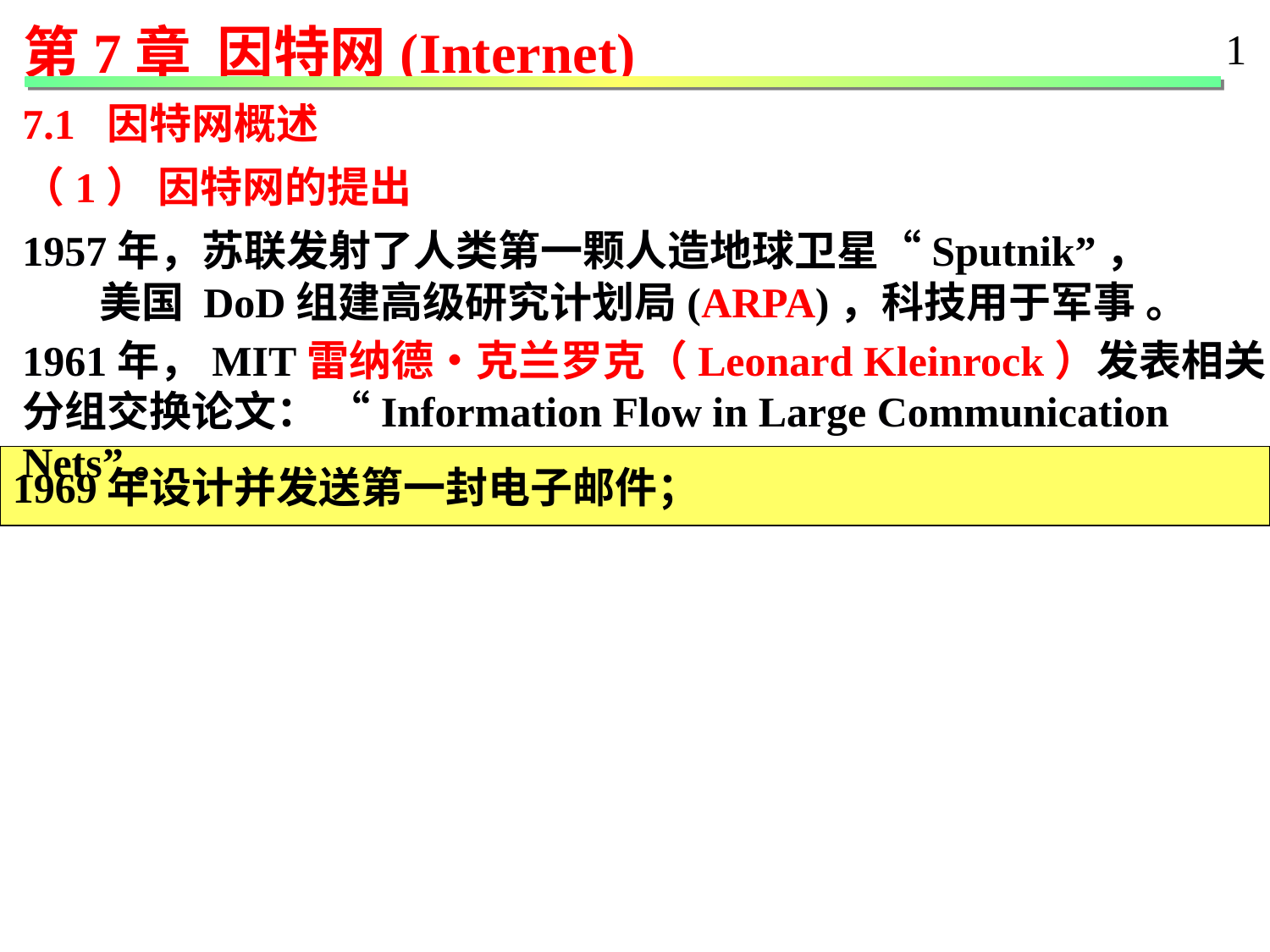

第7章  因特网(Internet)
1

7.1  因特网概述
（1） 因特网的提出
1957年，苏联发射了人类第一颗人造地球卫星“Sputnik”，
       美国 DoD组建高级研究计划局(ARPA)，科技用于军事 。
1961年，MIT雷纳德•克兰罗克（Leonard Kleinrock）发表相关分组交换论文： “Information Flow in Large Communication Nets”。
1969年设计并发送第一封电子邮件；